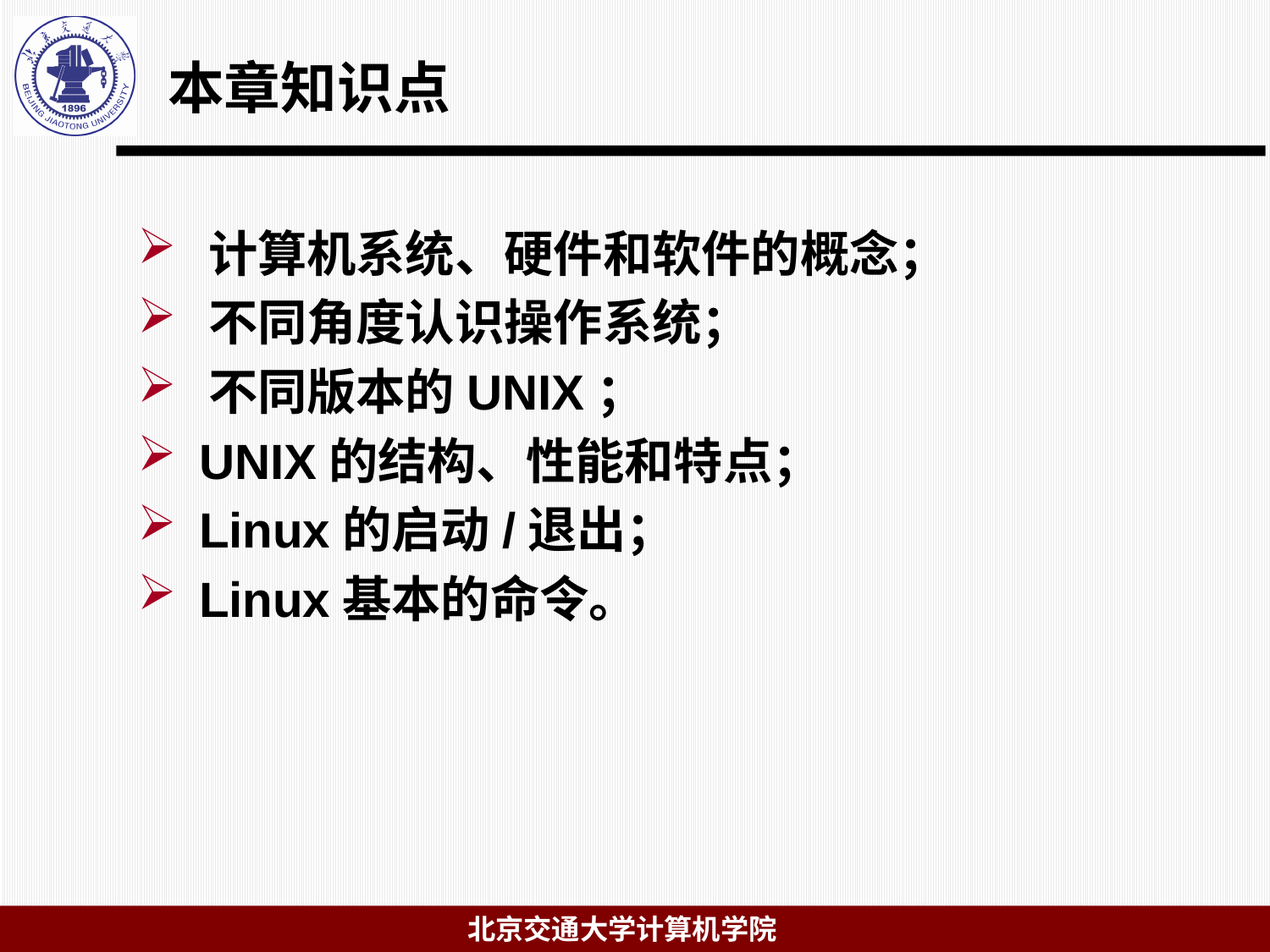

# 本章知识点
 计算机系统、硬件和软件的概念；
 不同角度认识操作系统；
 不同版本的UNIX；
 UNIX的结构、性能和特点；
 Linux的启动/退出；
 Linux基本的命令。